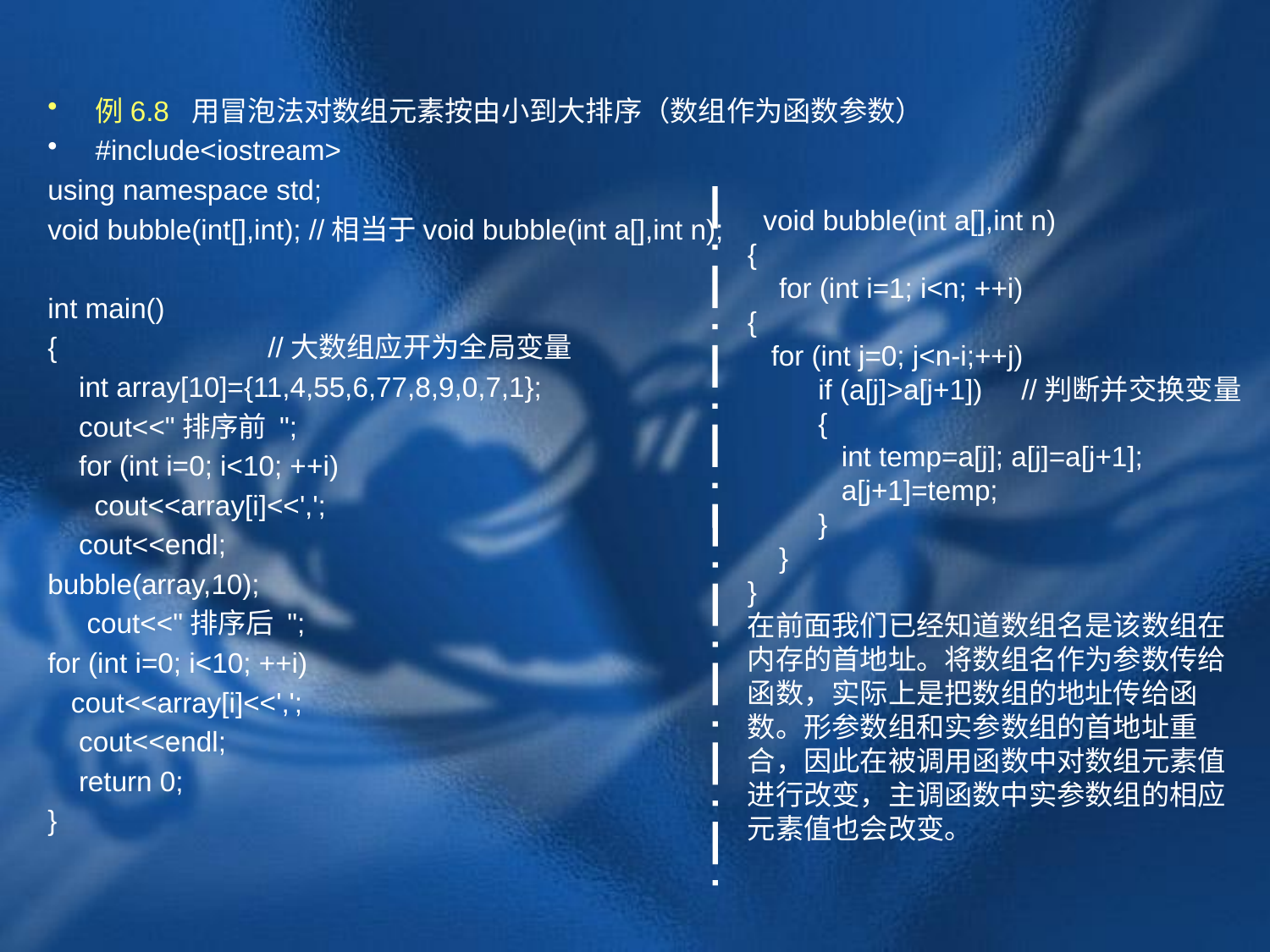

例6.8  用冒泡法对数组元素按由小到大排序（数组作为函数参数）
#include<iostream>
using namespace std;
void bubble(int[],int); //相当于void bubble(int a[],int n);

int main()
{                           //大数组应开为全局变量
    int array[10]={11,4,55,6,77,8,9,0,7,1};
    cout<<"排序前 ";
    for (int i=0; i<10; ++i)
      cout<<array[i]<<',';
    cout<<endl;
bubble(array,10);
     cout<<"排序后 ";
for (int i=0; i<10; ++i)
   cout<<array[i]<<',';
    cout<<endl;
    return 0;
}

  void bubble(int a[],int n)
{
    for (int i=1; i<n; ++i)
{
   for (int j=0; j<n-i;++j)
         if (a[j]>a[j+1])     //判断并交换变量
         {
            int temp=a[j]; a[j]=a[j+1];
            a[j+1]=temp;
         }
    }
}
在前面我们已经知道数组名是该数组在内存的首地址。将数组名作为参数传给函数，实际上是把数组的地址传给函数。形参数组和实参数组的首地址重合，因此在被调用函数中对数组元素值进行改变，主调函数中实参数组的相应元素值也会改变。